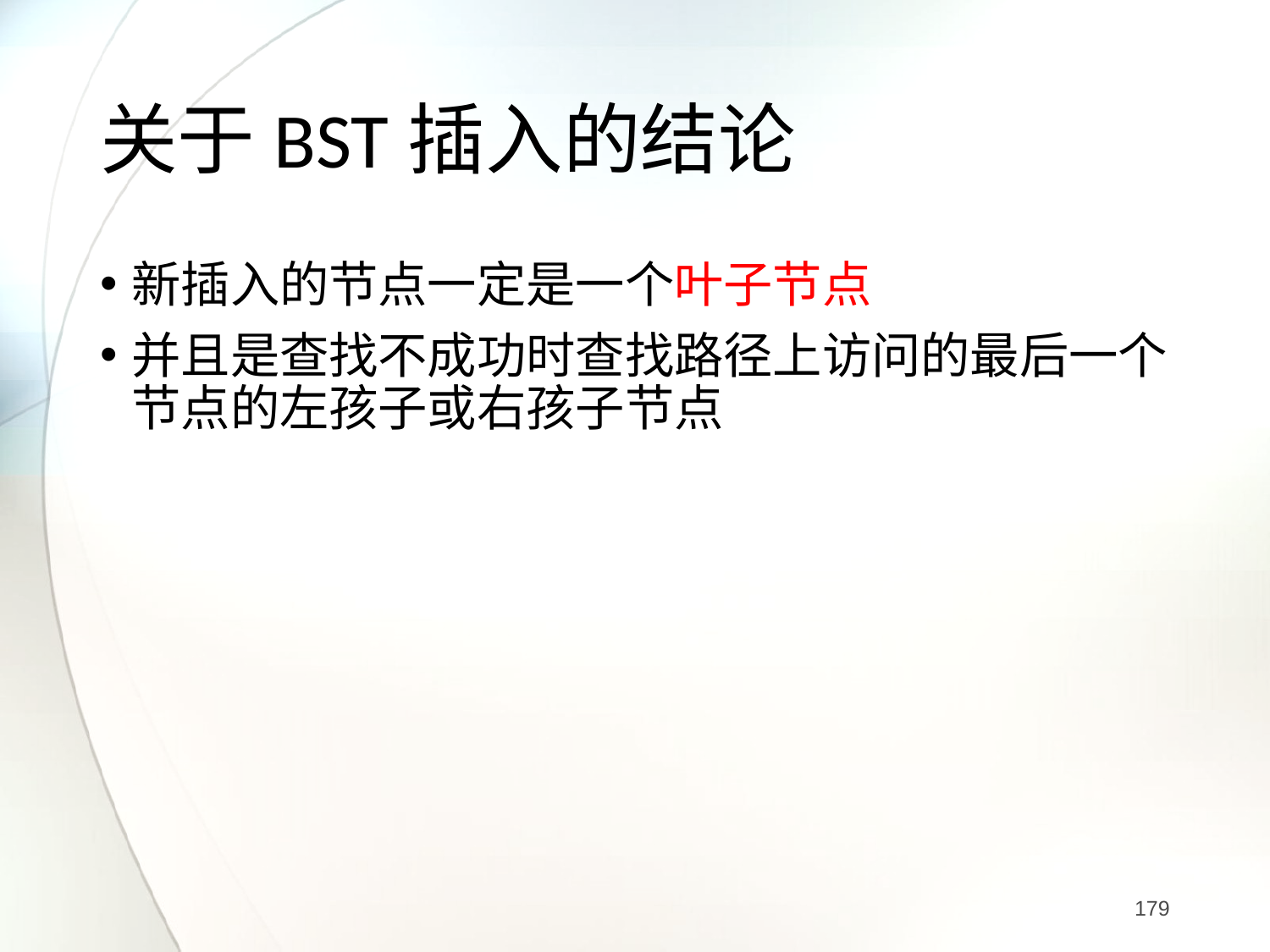

# 关于BST插入的结论
新插入的节点一定是一个叶子节点
并且是查找不成功时查找路径上访问的最后一个节点的左孩子或右孩子节点
179